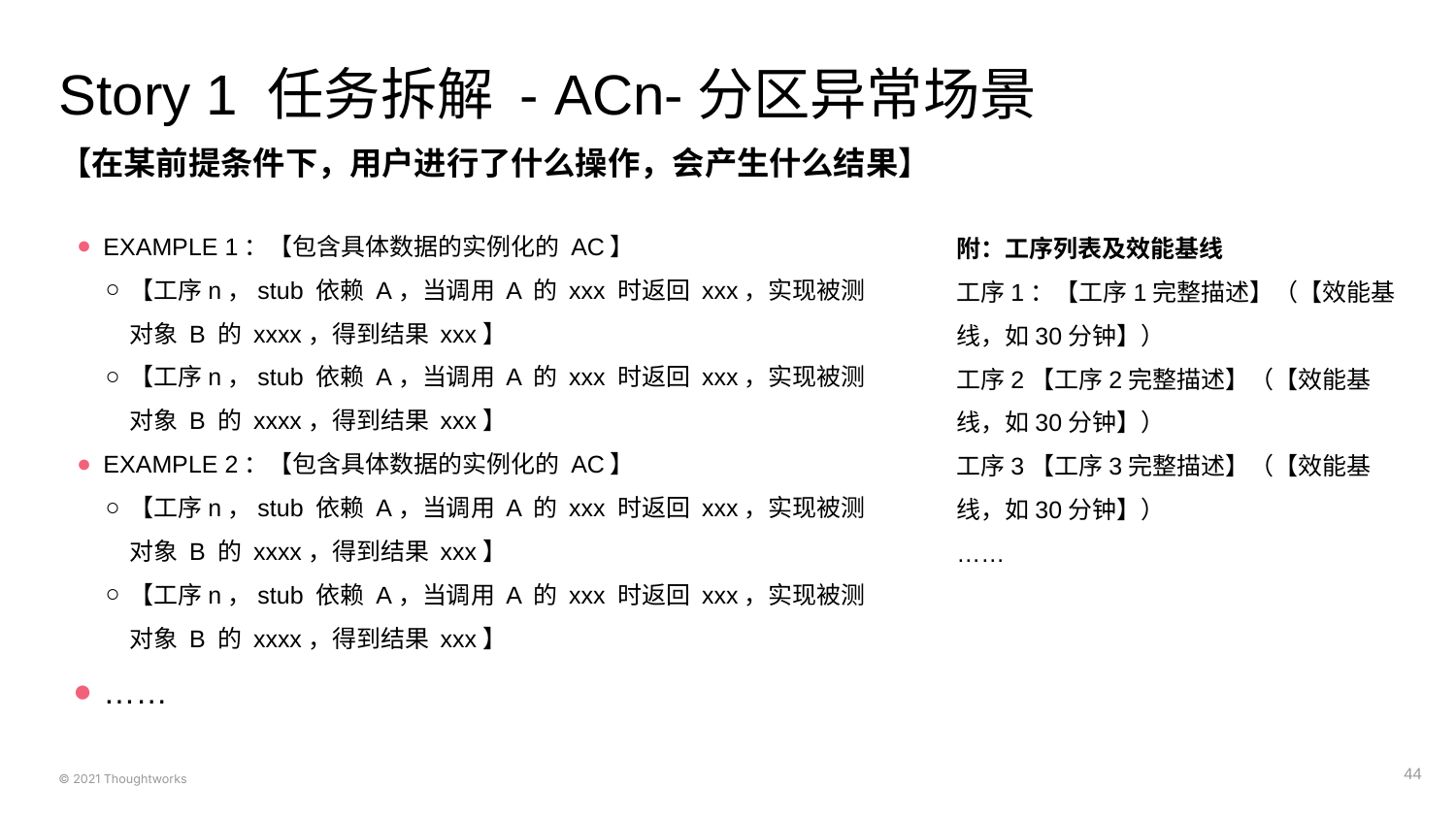

# Story 1 任务拆解 - ACn-分区异常场景
【在某前提条件下，用户进行了什么操作，会产生什么结果】

附：工序列表及效能基线
工序1：【工序1完整描述】（【效能基线，如30分钟】）
工序2【工序2完整描述】（【效能基线，如30分钟】）
工序3【工序3完整描述】（【效能基线，如30分钟】）
……
EXAMPLE 1：【包含具体数据的实例化的 AC】
【工序n，stub 依赖 A，当调用 A 的 xxx 时返回 xxx，实现被测对象 B 的 xxxx，得到结果 xxx】
【工序n，stub 依赖 A，当调用 A 的 xxx 时返回 xxx，实现被测对象 B 的 xxxx，得到结果 xxx】
EXAMPLE 2：【包含具体数据的实例化的 AC】
【工序n，stub 依赖 A，当调用 A 的 xxx 时返回 xxx，实现被测对象 B 的 xxxx，得到结果 xxx】
【工序n，stub 依赖 A，当调用 A 的 xxx 时返回 xxx，实现被测对象 B 的 xxxx，得到结果 xxx】
……
44